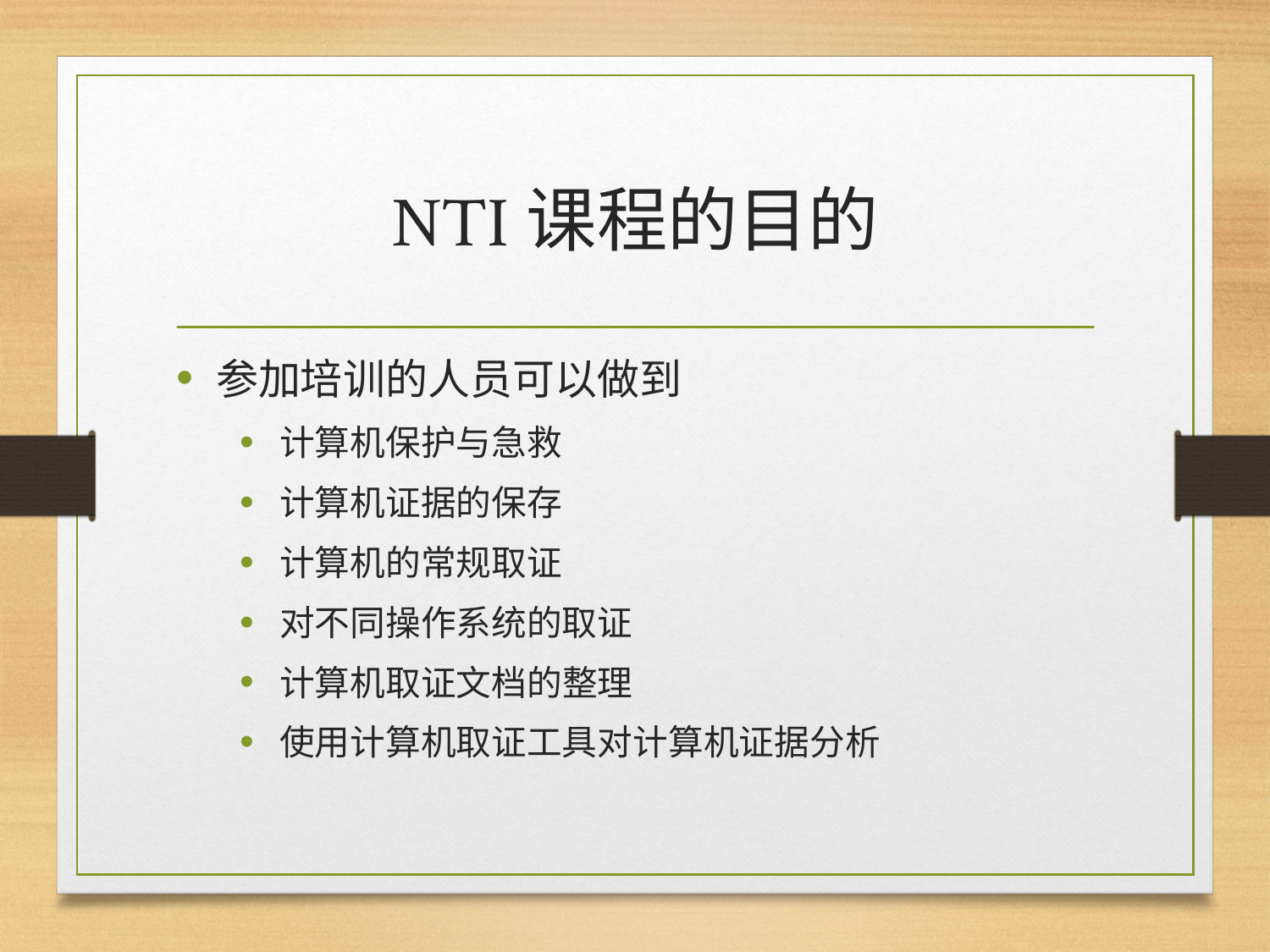

# NTI课程的目的
参加培训的人员可以做到
计算机保护与急救
计算机证据的保存
计算机的常规取证
对不同操作系统的取证
计算机取证文档的整理
使用计算机取证工具对计算机证据分析